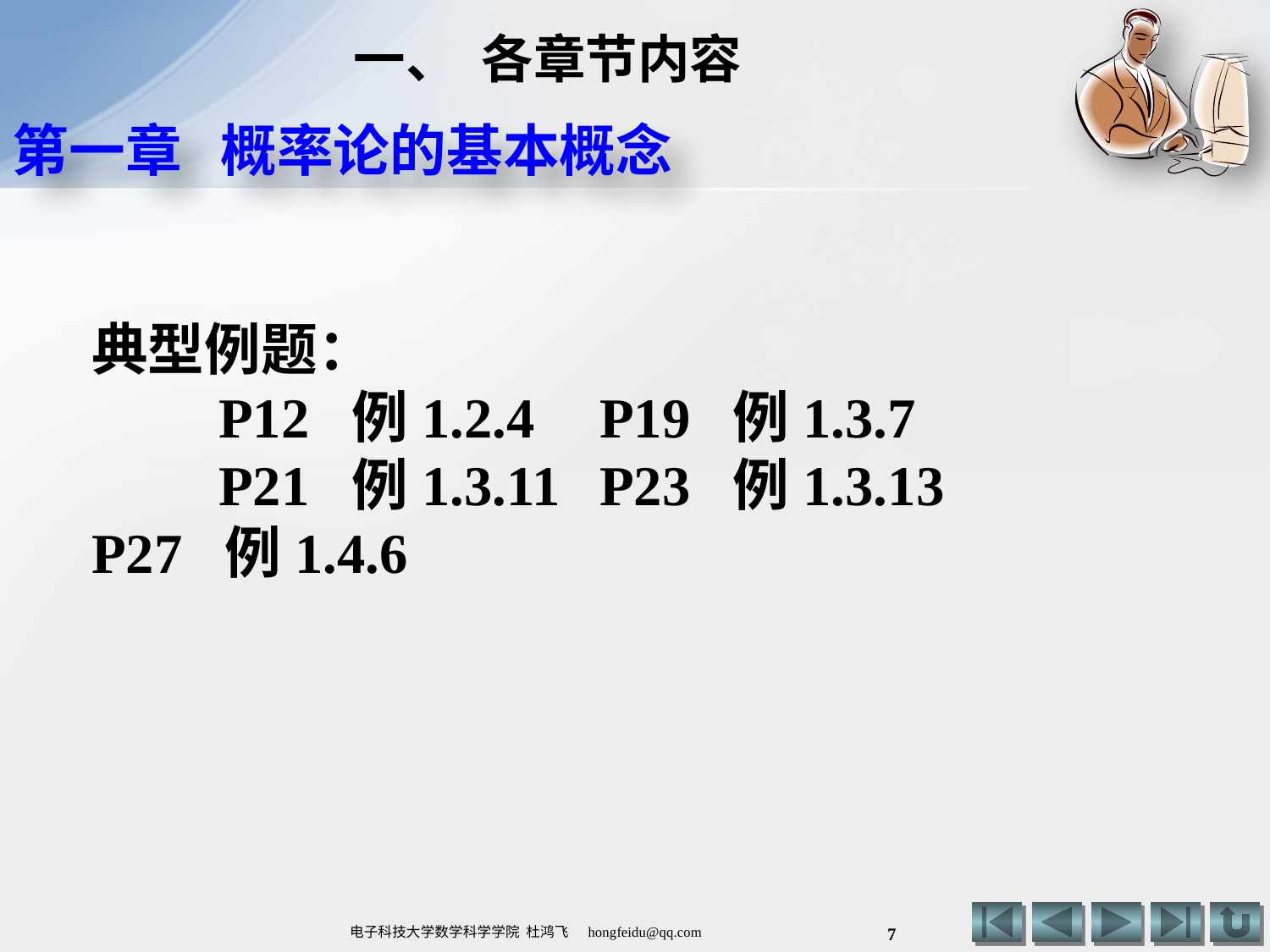

# 一、  各章节内容
第一章   概率论的基本概念
典型例题：
	P12  例1.2.4	P19  例1.3.7
	P21  例1.3.11	P23  例1.3.13      	P27  例1.4.6
7